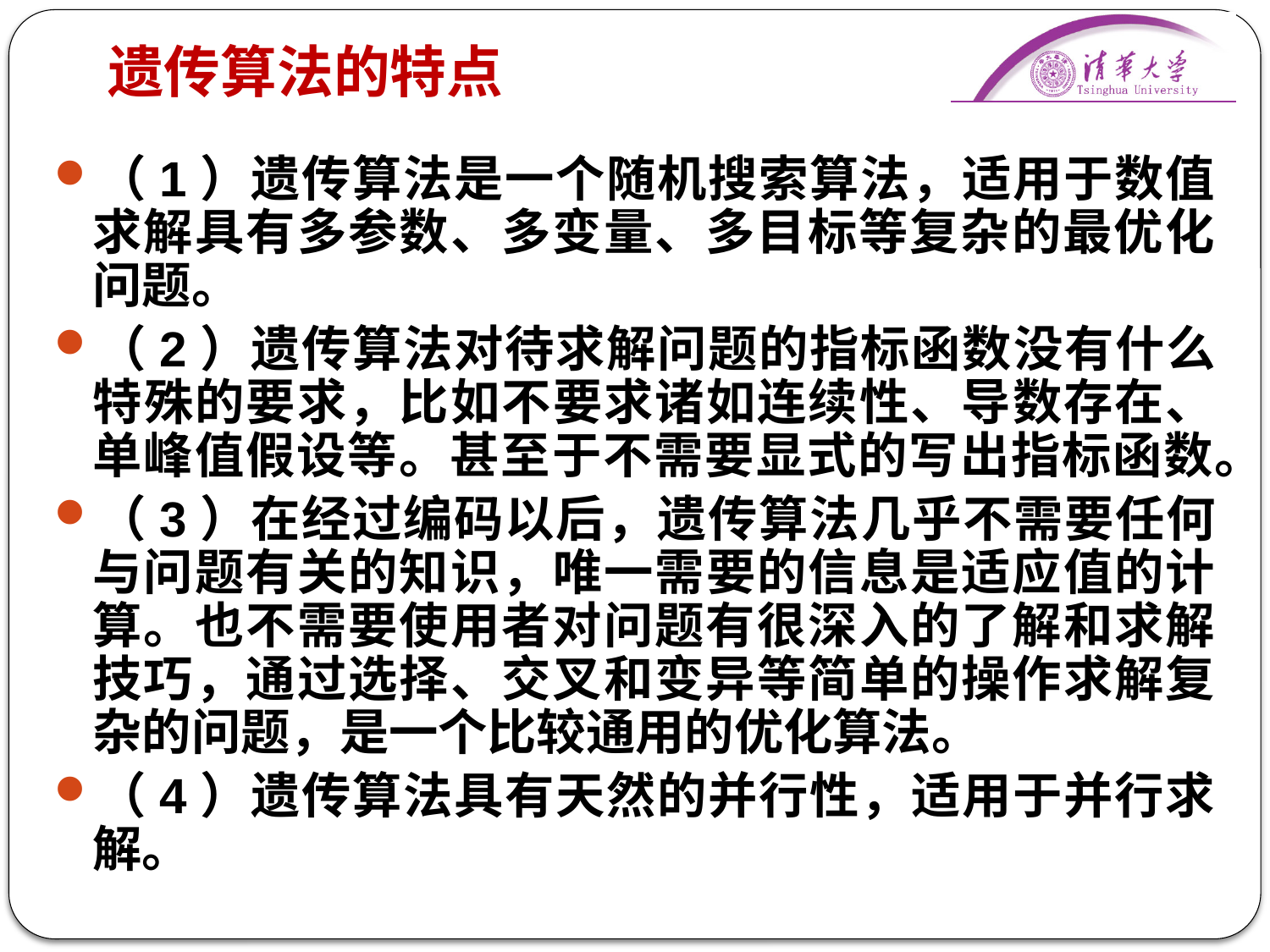

# 遗传算法的特点
（1）遗传算法是一个随机搜索算法，适用于数值求解具有多参数、多变量、多目标等复杂的最优化问题。
（2）遗传算法对待求解问题的指标函数没有什么特殊的要求，比如不要求诸如连续性、导数存在、单峰值假设等。甚至于不需要显式的写出指标函数。
（3）在经过编码以后，遗传算法几乎不需要任何与问题有关的知识，唯一需要的信息是适应值的计算。也不需要使用者对问题有很深入的了解和求解技巧，通过选择、交叉和变异等简单的操作求解复杂的问题，是一个比较通用的优化算法。
（4）遗传算法具有天然的并行性，适用于并行求解。